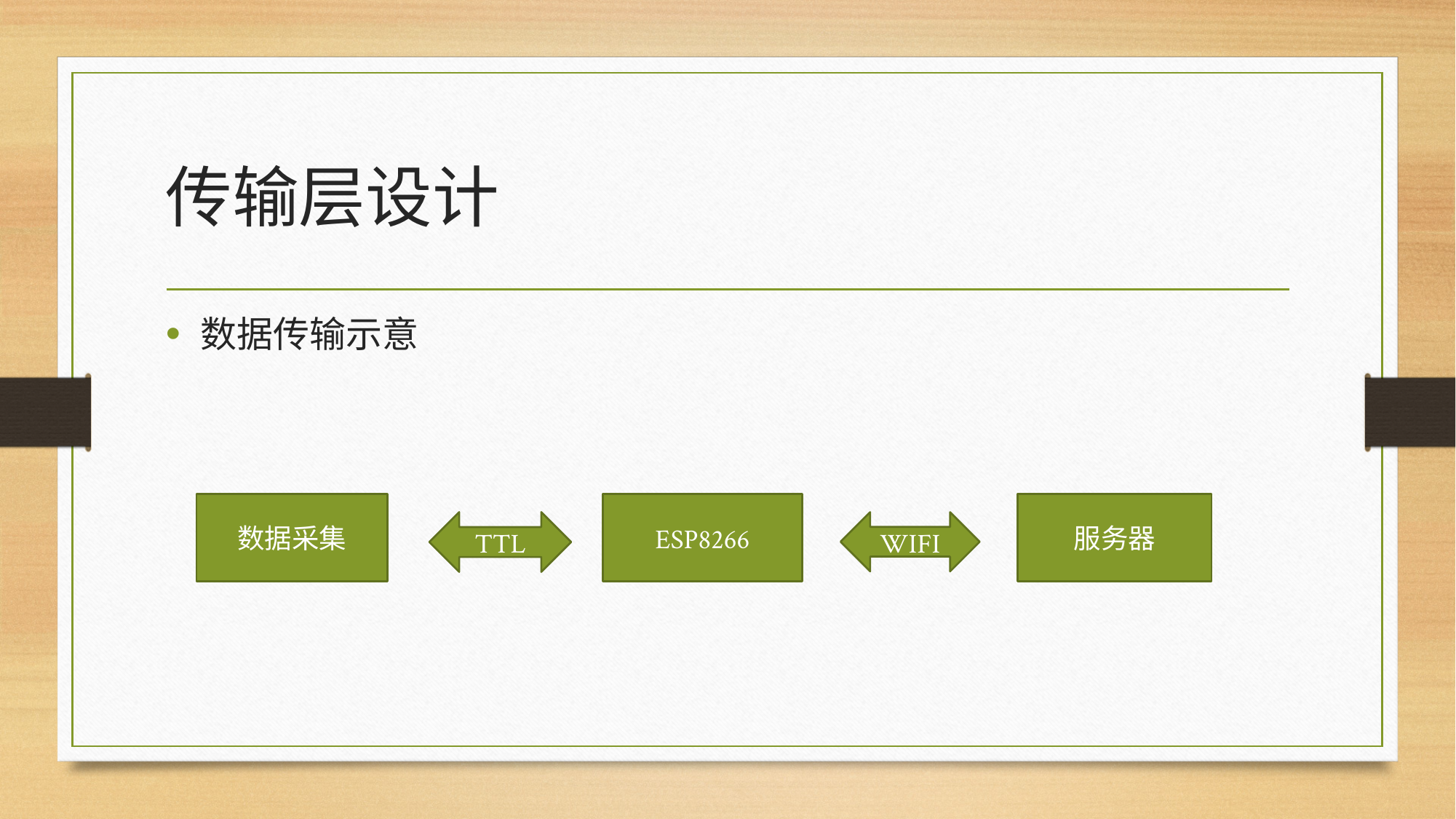

# 传输层设计
数据传输示意

数据采集
ESP8266
服务器
TTL
WIFI